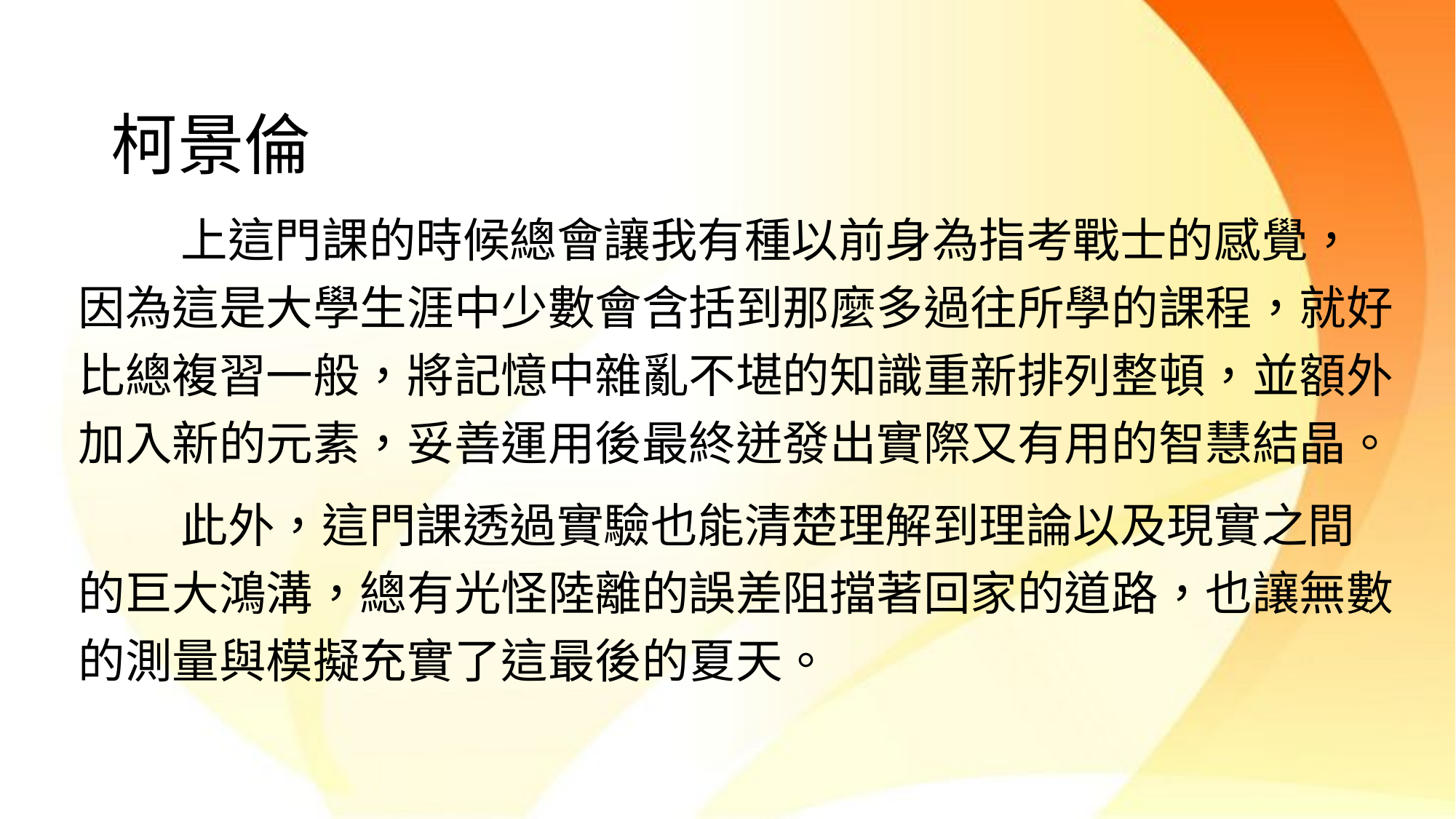

# 柯景倫
	上這門課的時候總會讓我有種以前身為指考戰士的感覺，因為這是大學生涯中少數會含括到那麼多過往所學的課程，就好比總複習一般，將記憶中雜亂不堪的知識重新排列整頓，並額外加入新的元素，妥善運用後最終迸發出實際又有用的智慧結晶。
	此外，這門課透過實驗也能清楚理解到理論以及現實之間的巨大鴻溝，總有光怪陸離的誤差阻擋著回家的道路，也讓無數的測量與模擬充實了這最後的夏天。